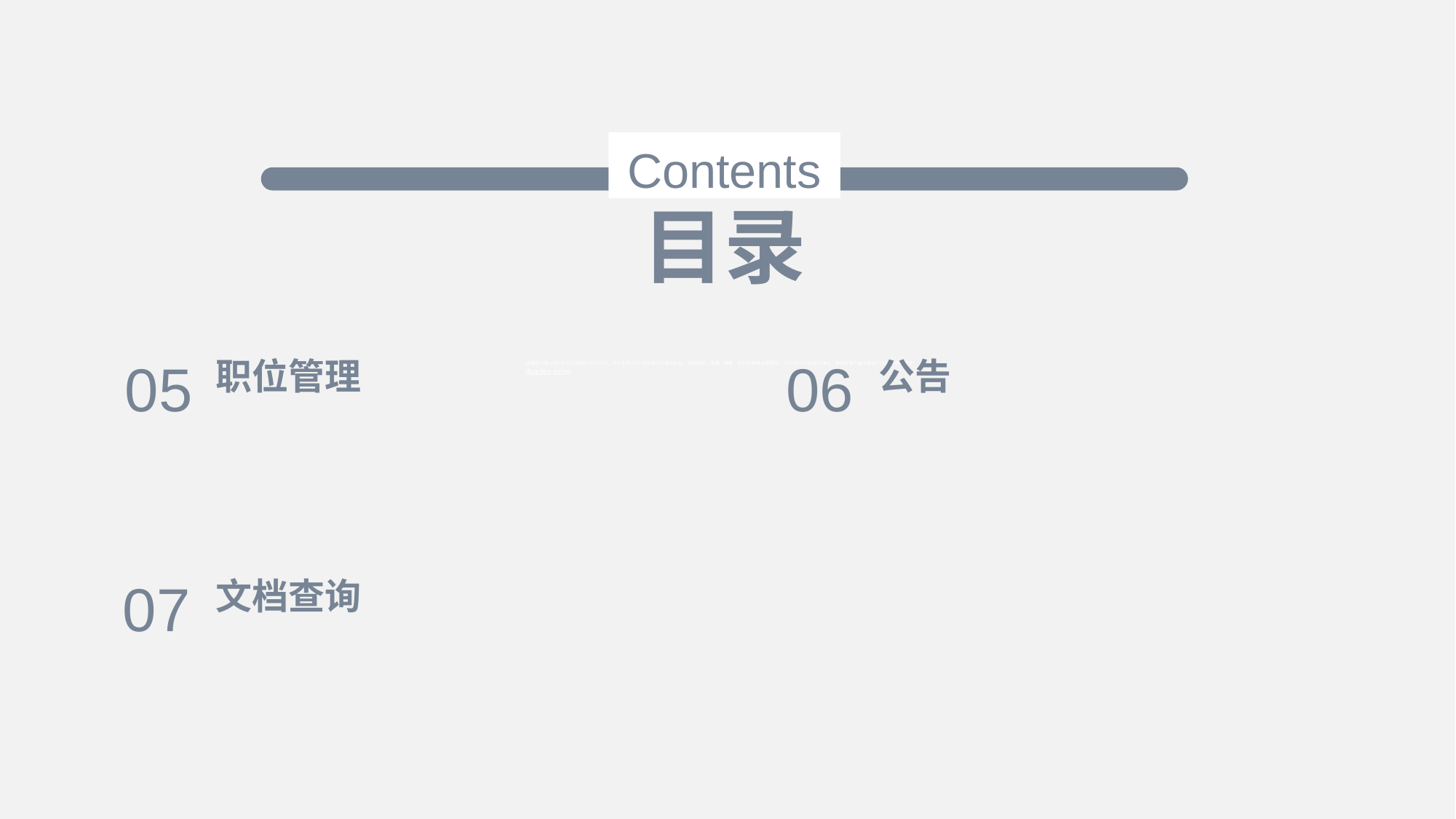

Contents

目录
05
职位管理
06
公告
07
文档查询